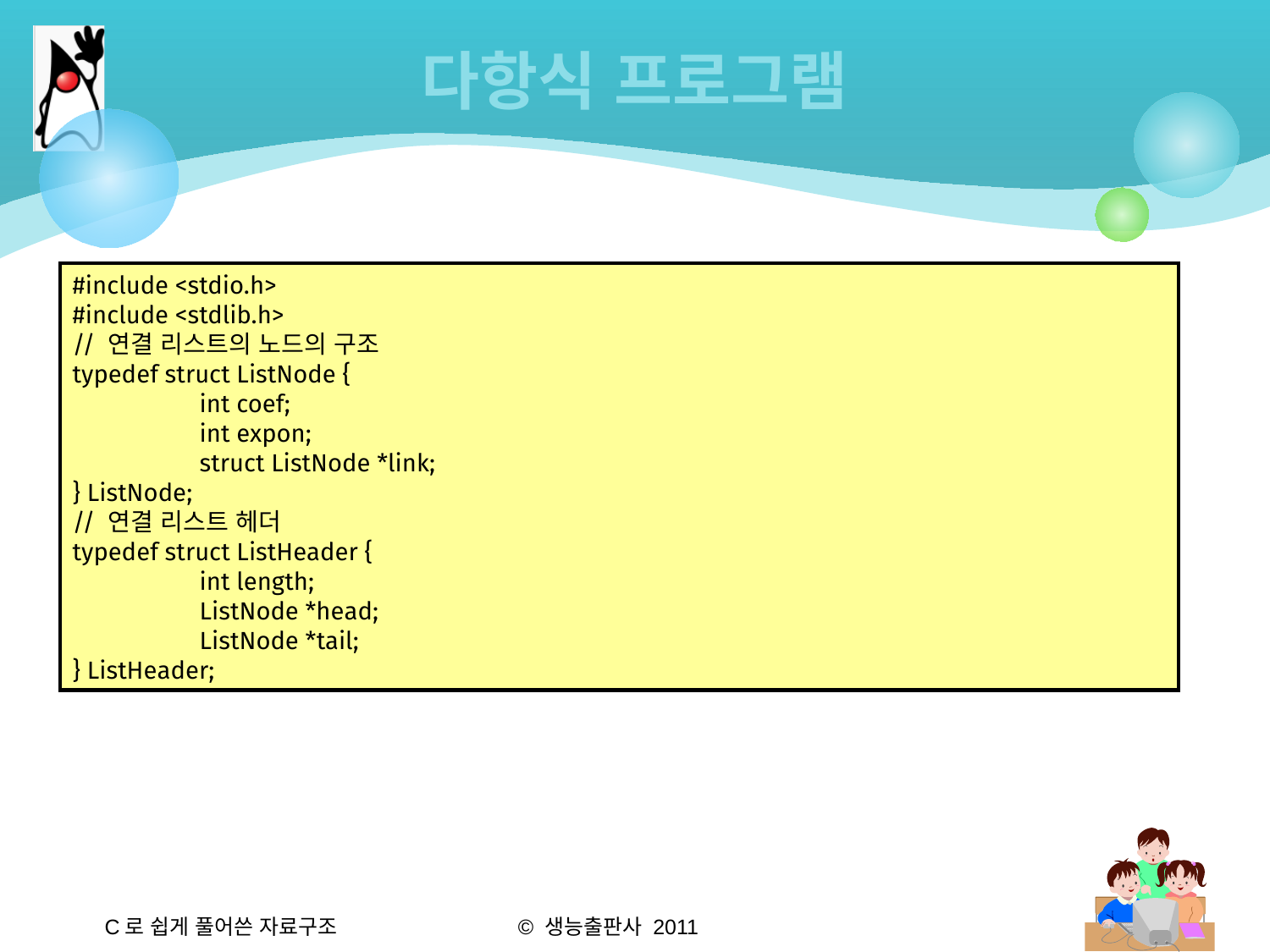

# 다항식 프로그램
#include <stdio.h>
#include <stdlib.h>
// 연결 리스트의 노드의 구조
typedef struct ListNode {
	int coef;
	int expon;
	struct ListNode *link;
} ListNode;
// 연결 리스트 헤더
typedef struct ListHeader {
	int length;
	ListNode *head;
	ListNode *tail;
} ListHeader;